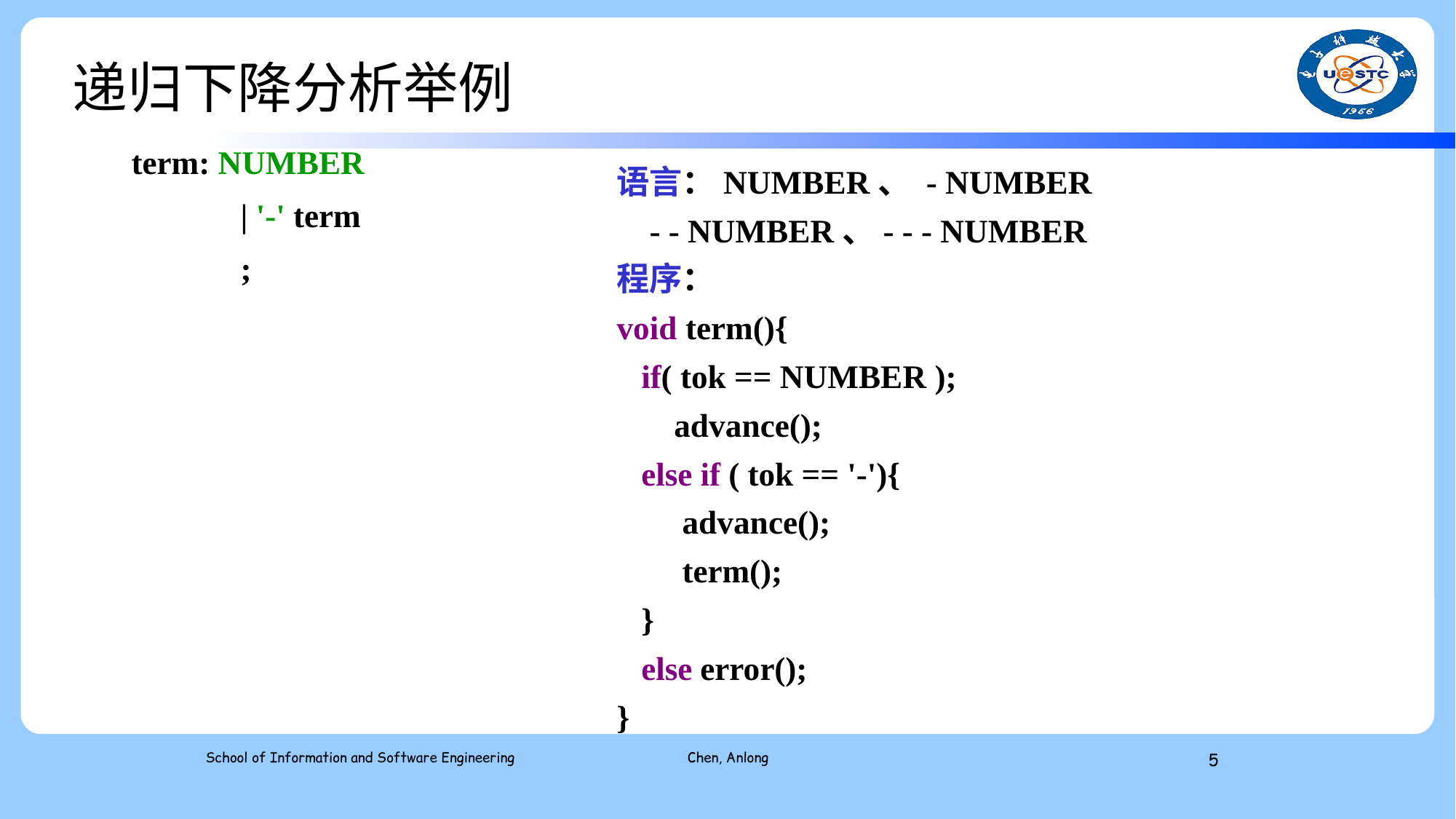

递归下降分析举例
语言：NUMBER、 - NUMBER
    - - NUMBER、- - - NUMBER
程序：
void term(){
   if( tok == NUMBER );
       advance();
   else if ( tok == '-'){
        advance();
        term();
   }
   else error();
}
term: NUMBER
	| '-' term
	;
  School of Information and Software Engineering
Chen, Anlong
5